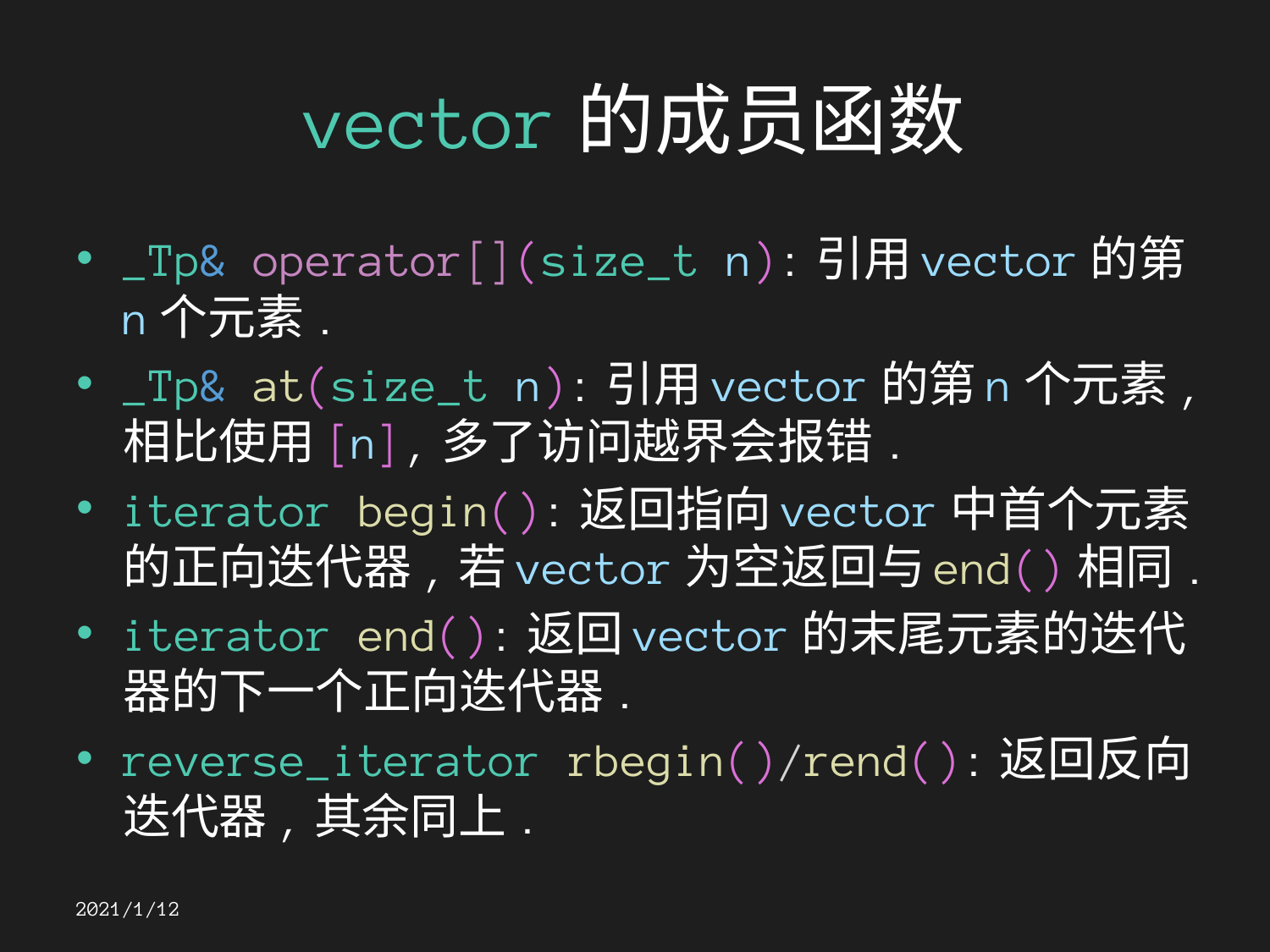

# vector的成员函数
_Tp& operator[](size_t n):引用vector的第n个元素.
_Tp& at(size_t n):引用vector的第n个元素,相比使用[n],多了访问越界会报错.
iterator begin():返回指向vector中首个元素的正向迭代器,若vector为空返回与end()相同.
iterator end():返回vector的末尾元素的迭代器的下一个正向迭代器.
reverse_iterator rbegin()/rend():返回反向迭代器,其余同上.
2021/1/12